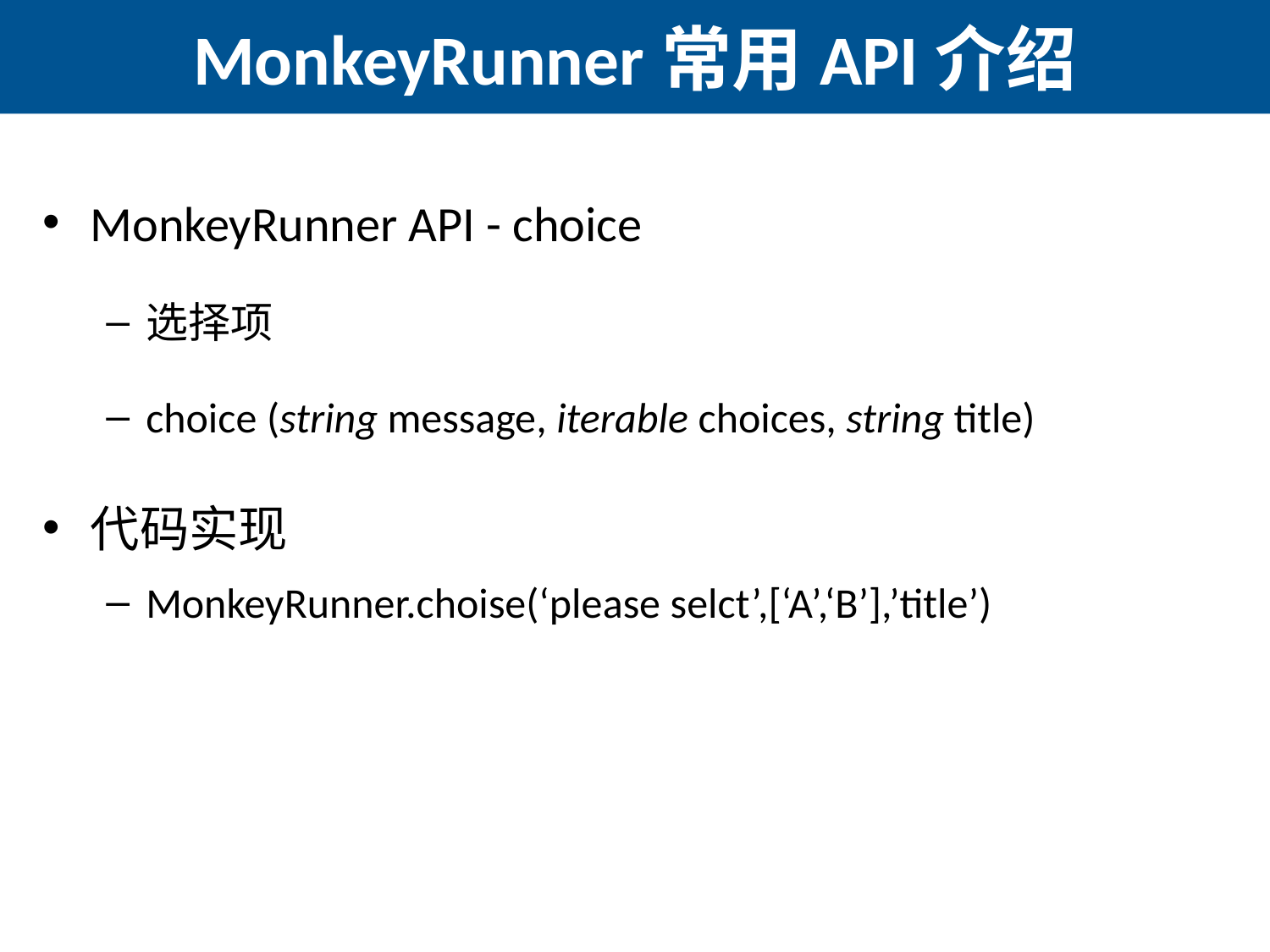

# MonkeyRunner常用API介绍
MonkeyRunner API - choice
选择项
choice (string message, iterable choices, string title)
代码实现
MonkeyRunner.choise(‘please selct’,[‘A’,‘B’],’title’)